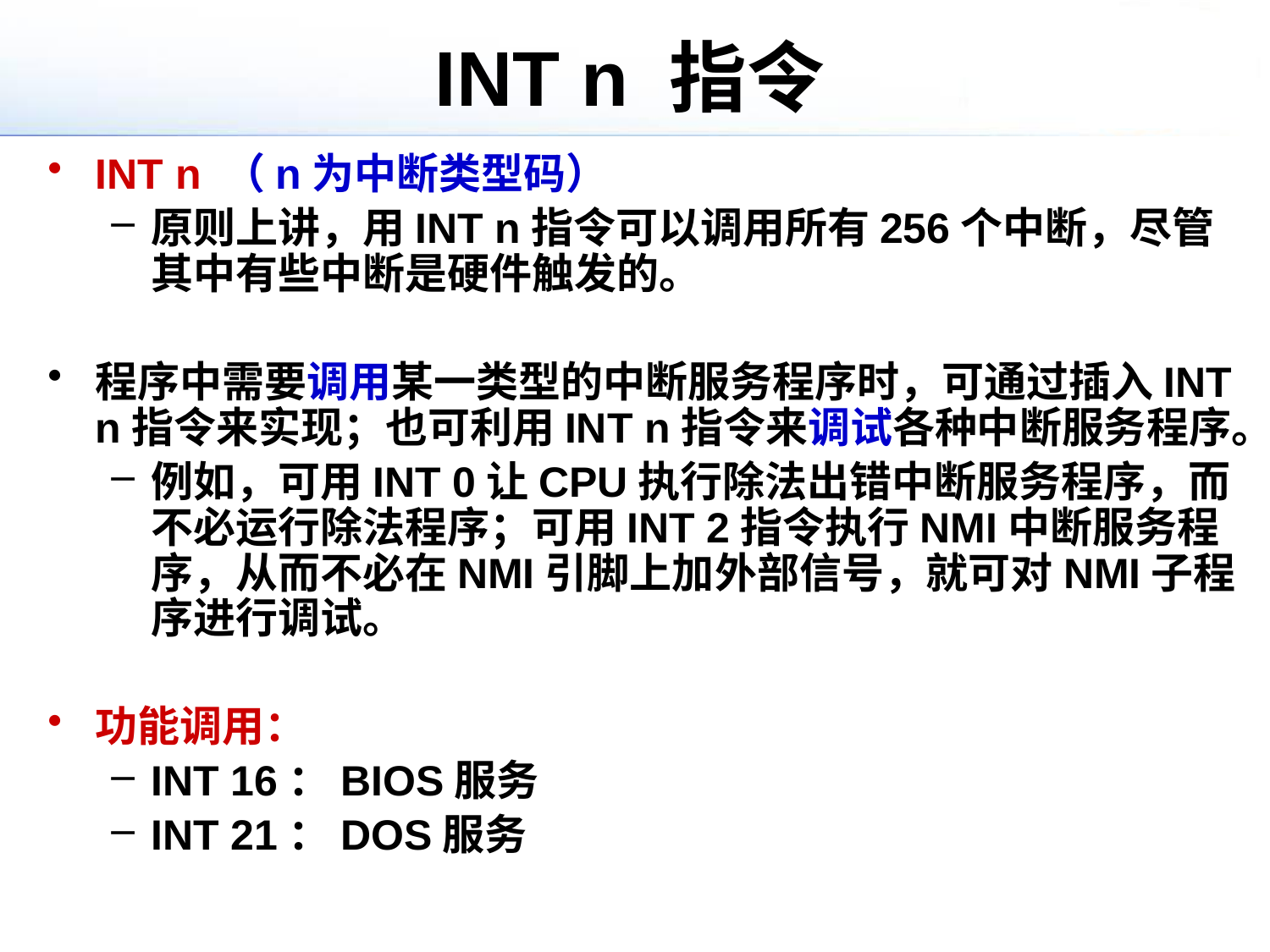

# INT n 指令
INT n （n为中断类型码）
原则上讲，用INT n指令可以调用所有256个中断，尽管其中有些中断是硬件触发的。

程序中需要调用某一类型的中断服务程序时，可通过插入INT n指令来实现；也可利用INT n指令来调试各种中断服务程序。
例如，可用INT 0让CPU执行除法出错中断服务程序，而不必运行除法程序；可用INT 2指令执行NMI中断服务程序，从而不必在NMI引脚上加外部信号，就可对NMI子程序进行调试。

功能调用：
INT 16：BIOS服务
INT 21：DOS服务